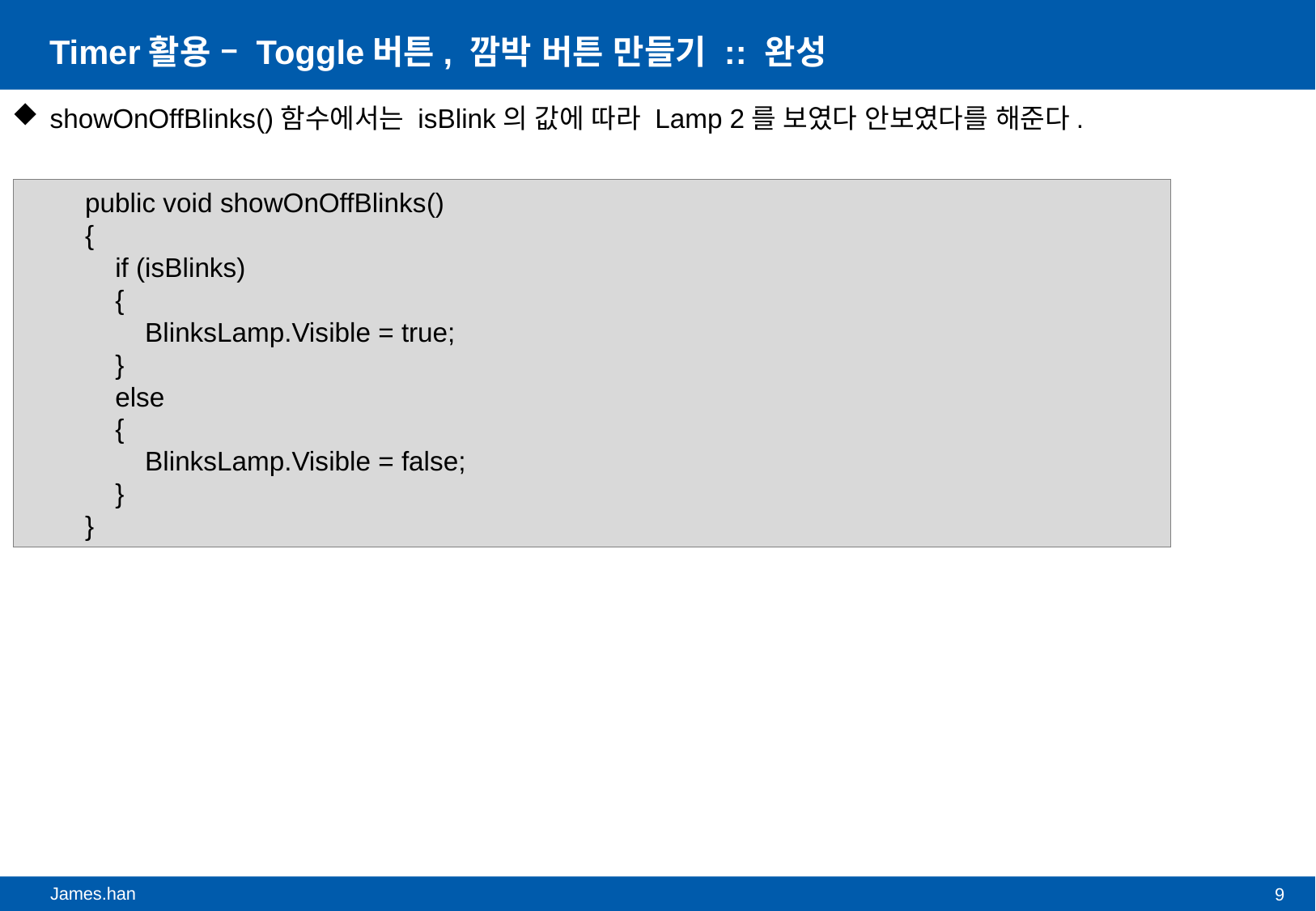

# Timer활용 – Toggle버튼, 깜박 버튼 만들기 :: 완성
showOnOffBlinks()함수에서는 isBlink의 값에 따라 Lamp 2를 보였다 안보였다를 해준다.

        public void showOnOffBlinks()
        {
            if (isBlinks)
            {
                BlinksLamp.Visible = true;
            }
            else
            {
                BlinksLamp.Visible = false;
            }
        }
9